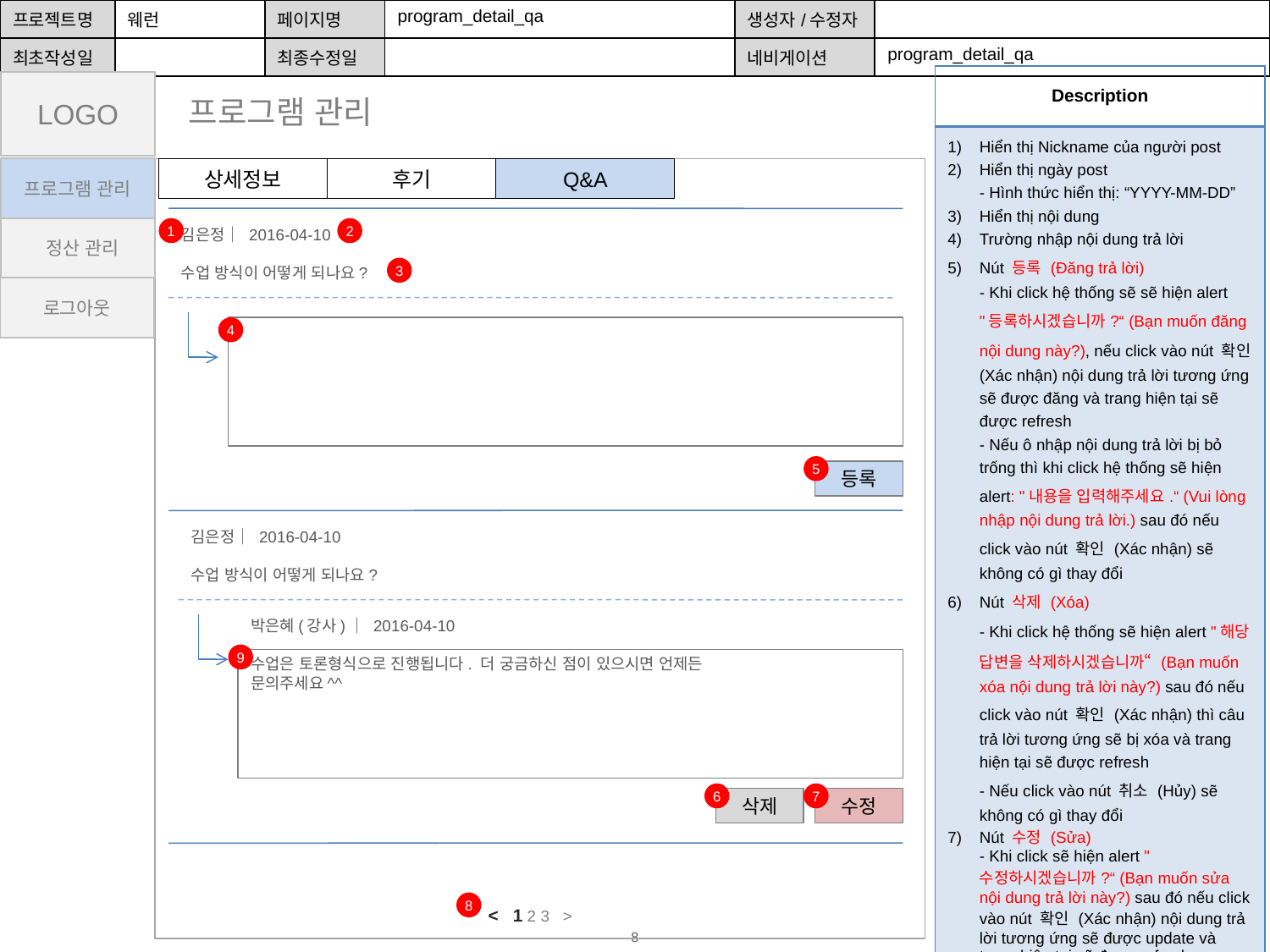

| 프로젝트명 | 웨런 | 페이지명 | program\_detail\_qa | 생성자/수정자 |  |
| --- | --- | --- | --- | --- | --- |
| 최초작성일 |  | 최종수정일 |  | 네비게이션 | program\_detail\_qa |
| Description |
| --- |
| Hiển thị Nickname của người post Hiển thị ngày post - Hình thức hiển thị: “YYYY-MM-DD” Hiển thị nội dung Trường nhập nội dung trả lời Nút 등록 (Đăng trả lời) - Khi click hệ thống sẽ sẽ hiện alert "등록하시겠습니까?“ (Bạn muốn đăng nội dung này?), nếu click vào nút 확인 (Xác nhận) nội dung trả lời tương ứng sẽ được đăng và trang hiện tại sẽ được refresh - Nếu ô nhập nội dung trả lời bị bỏ trống thì khi click hệ thống sẽ hiện alert: "내용을 입력해주세요.“ (Vui lòng nhập nội dung trả lời.) sau đó nếu click vào nút 확인 (Xác nhận) sẽ không có gì thay đổi Nút 삭제 (Xóa) - Khi click hệ thống sẽ hiện alert "해당 답변을 삭제하시겠습니까“ (Bạn muốn xóa nội dung trả lời này?) sau đó nếu click vào nút 확인 (Xác nhận) thì câu trả lời tương ứng sẽ bị xóa và trang hiện tại sẽ được refresh - Nếu click vào nút 취소 (Hủy) sẽ không có gì thay đổi Nút 수정 (Sửa) - Khi click sẽ hiện alert "수정하시겠습니까?“ (Bạn muốn sửa nội dung trả lời này?) sau đó nếu click vào nút 확인 (Xác nhận) nội dung trả lời tương ứng sẽ được update và trang hiện tại sẽ được refresh - Nếu click vào nút 취소 (Hủy) sẽ không có gì thay đổi - Nếu ô nhập nội dung trả lời bị bỏ trống thì khi click hệ thống sẽ hiện alert: "내용을 입력해주세요.“ (Vui lòng nhập nội dung trả lời.) sau đó nếu click vào nút 확인 (Xác nhận) sẽ không có gì thay đổi Nút di chuyển trang - Hiển thị 20 câu hỏi/trang từ trên xuống dưới theo thứ tự mới nhất Trường nhập nội dung trả lời - Hiển thị nội dung trả lời cũ, có thể sửa |
LOGO
프로그램 관리
프로그램 관리

상세정보
후기
Q&A
 정산 관리
1
2
김은정｜ 2016-04-10

수업 방식이 어떻게 되나요?

3
로그아웃
4

5
등록
김은정｜ 2016-04-10

수업 방식이 어떻게 되나요?

박은혜(강사)｜ 2016-04-10

수업은 토론형식으로 진행됩니다. 더 궁금하신 점이 있으시면 언제든
문의주세요^^
9

6
7
삭제
수정
8
<   1 2 3   >